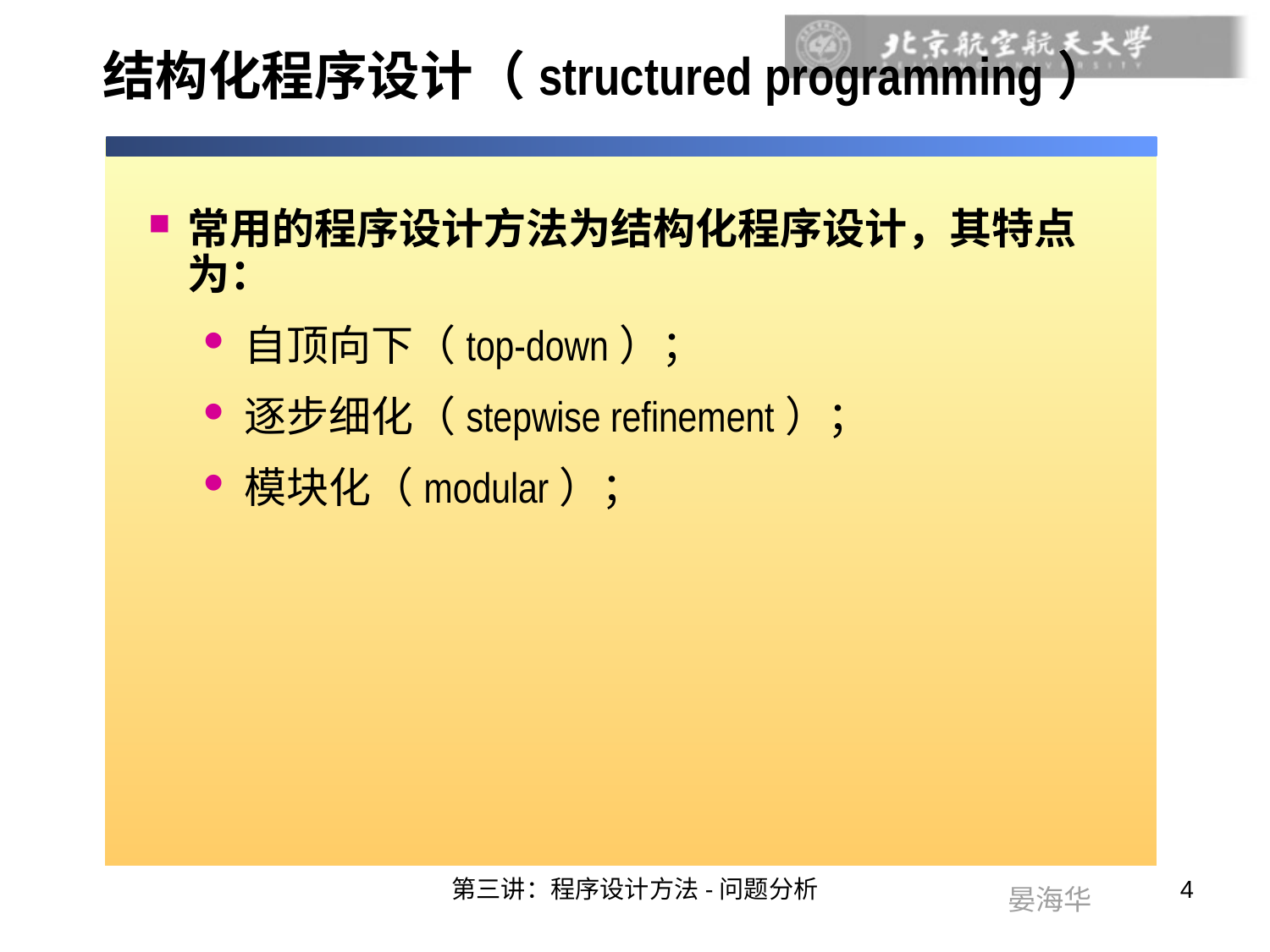

# 结构化程序设计（structured programming）
常用的程序设计方法为结构化程序设计，其特点为：
自顶向下（top-down）；
逐步细化（stepwise refinement）；
模块化（modular）；
第三讲：程序设计方法-问题分析
4